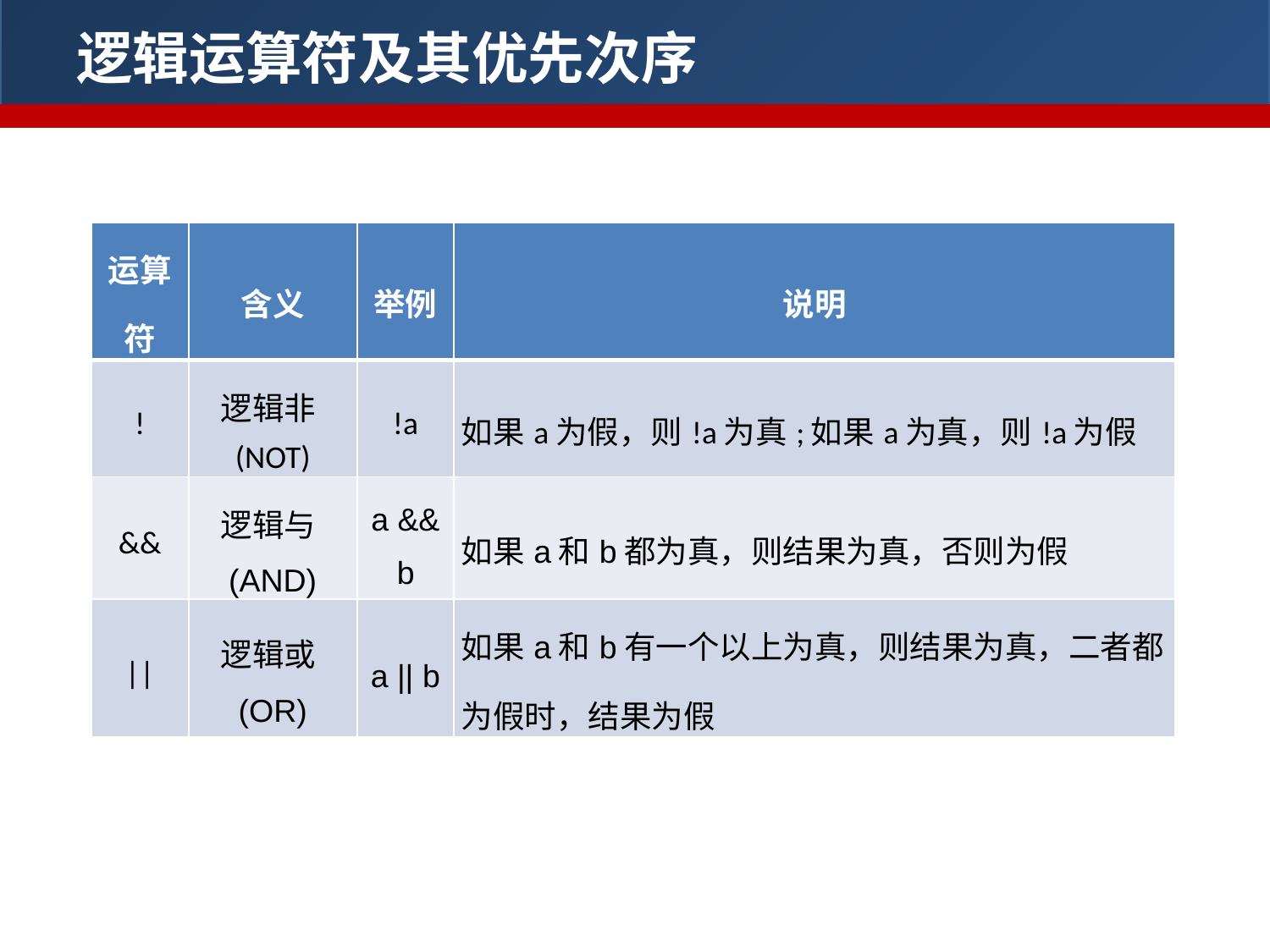

逻辑运算符及其优先次序
| 运算符 | 含义 | 举例 | 说明 |
| --- | --- | --- | --- |
| ! | 逻辑非(NOT) | !a | 如果a为假，则!a为真;如果a为真，则!a为假 |
| && | 逻辑与(AND) | a && b | 如果a和b都为真，则结果为真，否则为假 |
| || | 逻辑或(OR) | a || b | 如果a和b有一个以上为真，则结果为真，二者都为假时，结果为假 |